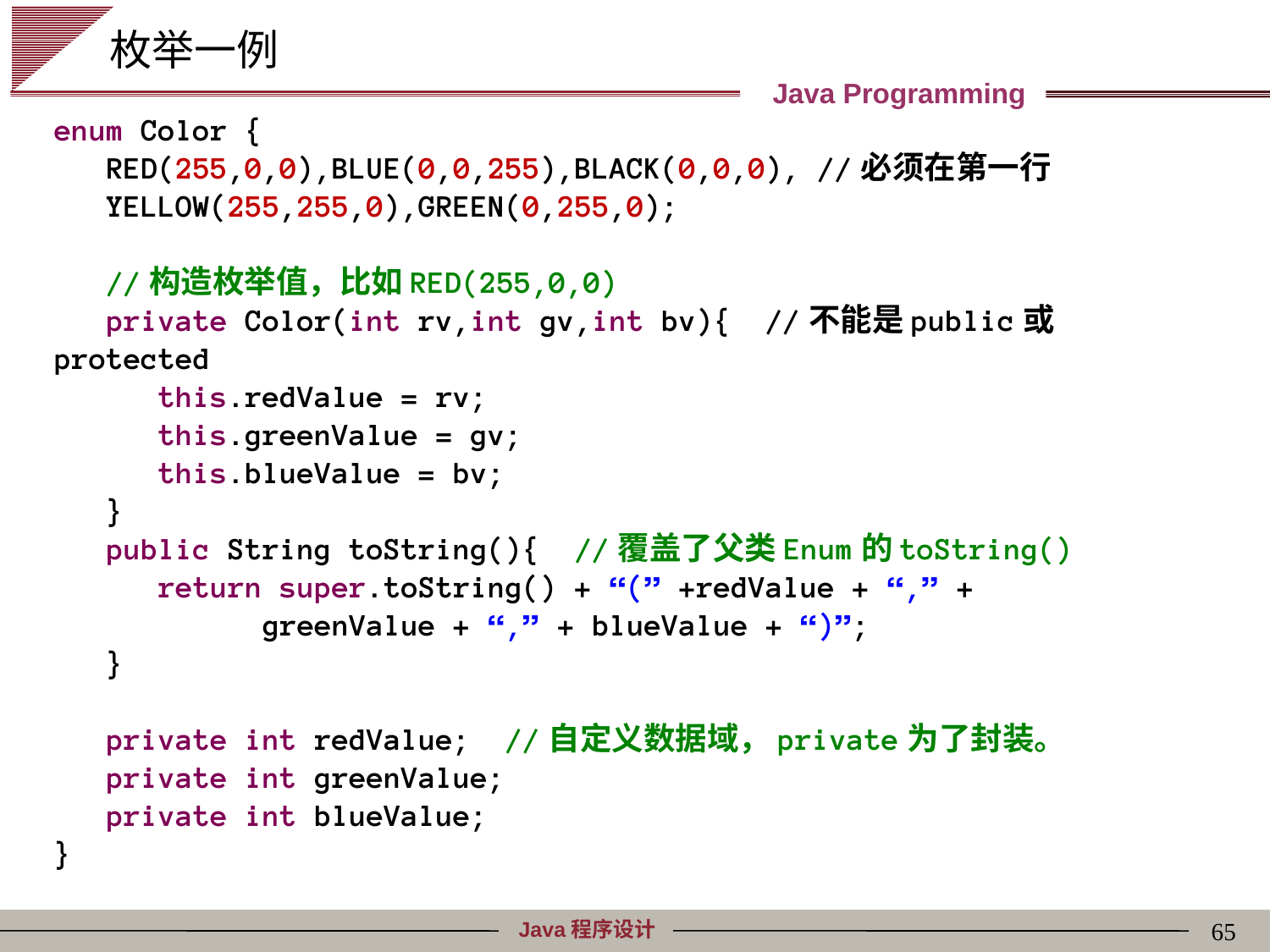

# 枚举一例
enum Color {
   RED(255,0,0),BLUE(0,0,255),BLACK(0,0,0), //必须在第一行
   YELLOW(255,255,0),GREEN(0,255,0);

   //构造枚举值，比如RED(255,0,0)
   private Color(int rv,int gv,int bv){  //不能是public或protected
      this.redValue = rv;
      this.greenValue = gv;
      this.blueValue = bv;
   }
   public String toString(){  //覆盖了父类Enum的toString()
      return super.toString() + “(” +redValue + “,” +
            greenValue + “,” + blueValue + “)”;
   }

   private int redValue;  //自定义数据域，private为了封装。
   private int greenValue;
   private int blueValue;
}